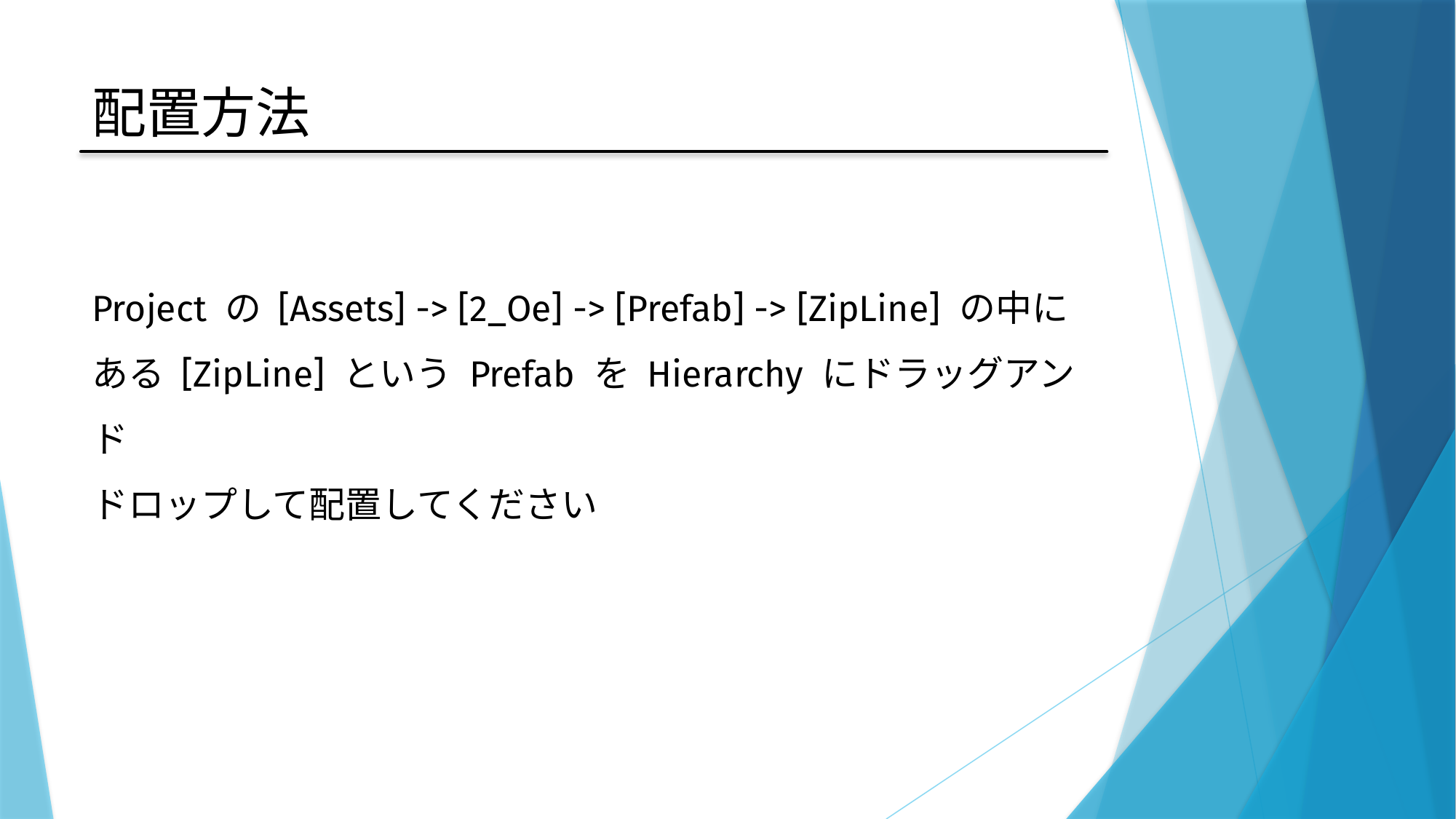

# 配置方法
Project の [Assets] -> [2_Oe] -> [Prefab] -> [ZipLine] の中に
ある [ZipLine] という Prefab を Hierarchy にドラッグアンド
ドロップして配置してください